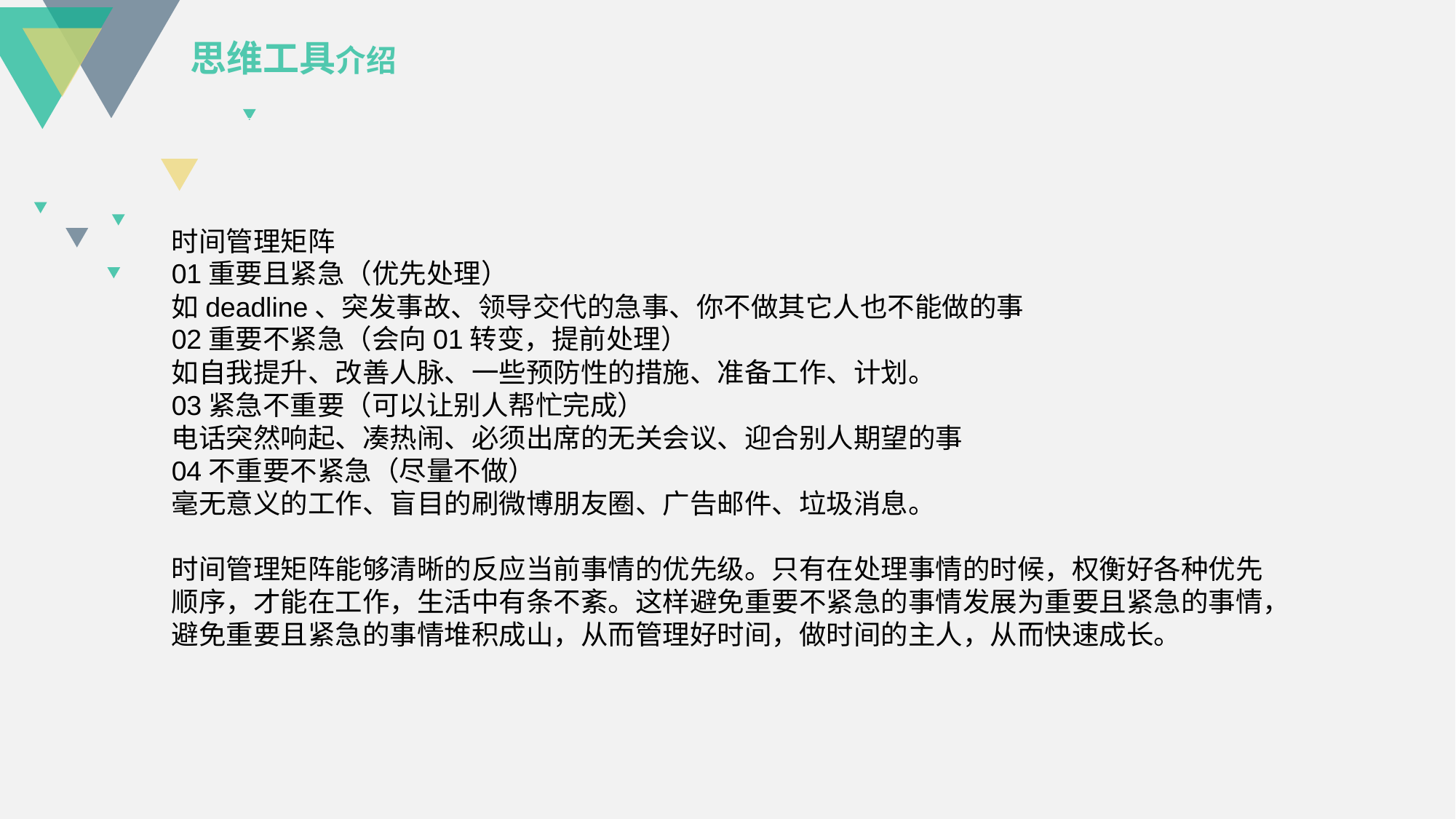

思维工具介绍
时间管理矩阵
01重要且紧急（优先处理）
如deadline、突发事故、领导交代的急事、你不做其它人也不能做的事
02重要不紧急（会向01转变，提前处理）
如自我提升、改善人脉、一些预防性的措施、准备工作、计划。
03紧急不重要（可以让别人帮忙完成）
电话突然响起、凑热闹、必须出席的无关会议、迎合别人期望的事
04不重要不紧急（尽量不做）
毫无意义的工作、盲目的刷微博朋友圈、广告邮件、垃圾消息。

时间管理矩阵能够清晰的反应当前事情的优先级。只有在处理事情的时候，权衡好各种优先顺序，才能在工作，生活中有条不紊。这样避免重要不紧急的事情发展为重要且紧急的事情，避免重要且紧急的事情堆积成山，从而管理好时间，做时间的主人，从而快速成长。